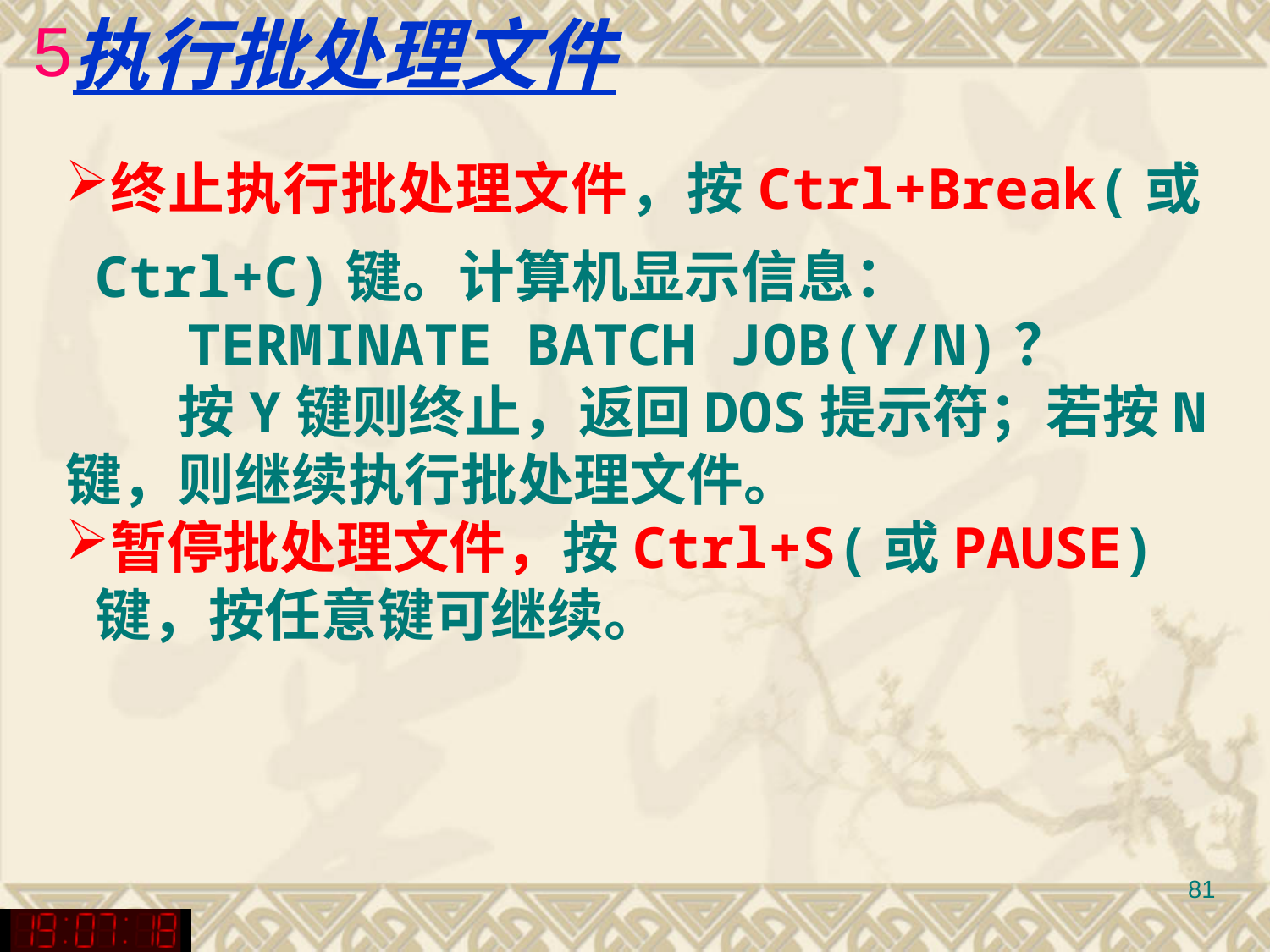

执行批处理文件
终止执行批处理文件，按Ctrl+Break(或Ctrl+C)键。计算机显示信息：
   　TERMINATE BATCH JOB(Y/N)？
　　按Y键则终止，返回DOS提示符；若按N键，则继续执行批处理文件。
暂停批处理文件，按Ctrl+S(或PAUSE)键，按任意键可继续。
81